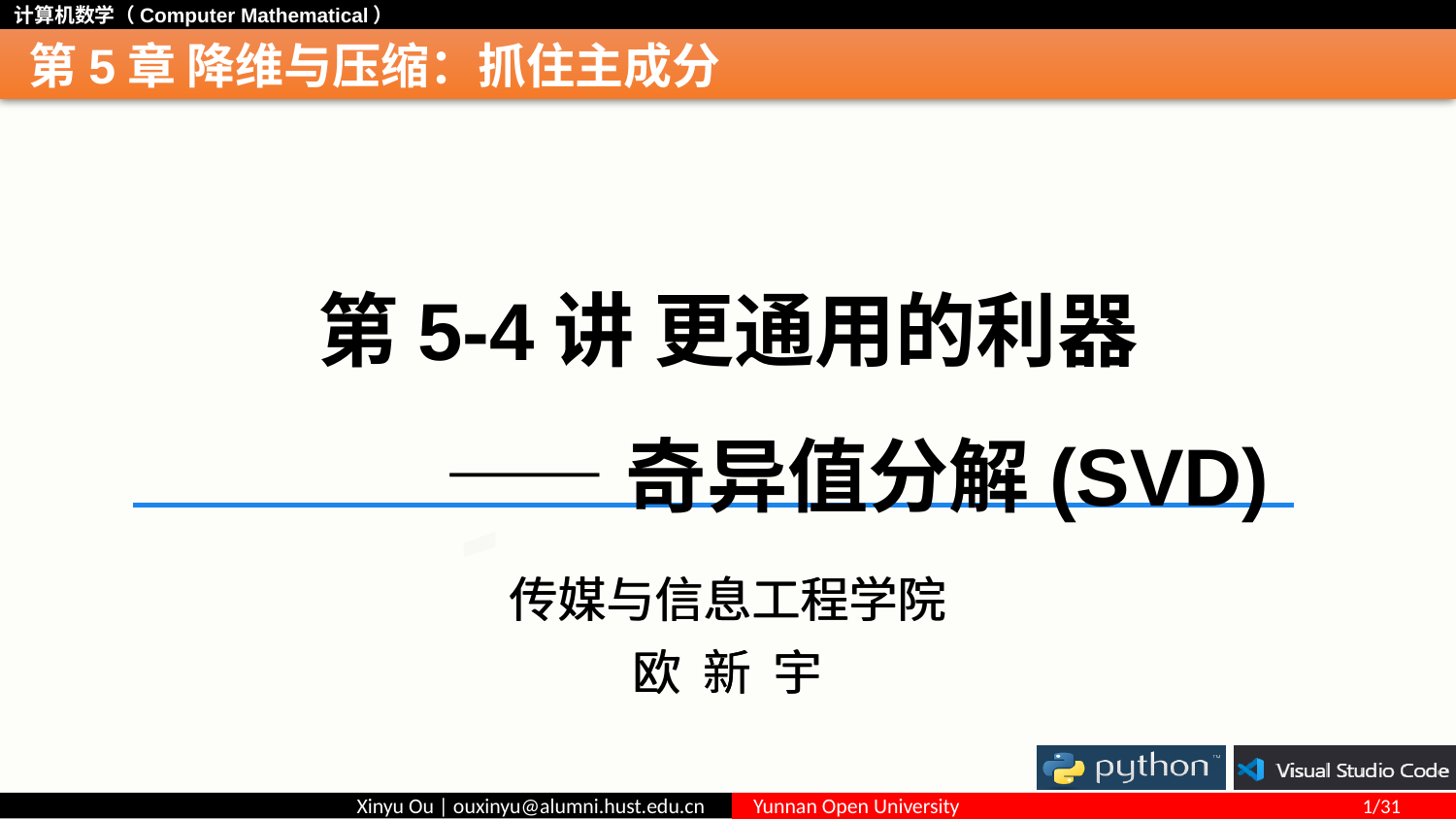

# 第5章 降维与压缩：抓住主成分
第5-4讲 更通用的利器
              ——奇异值分解(SVD)

传媒与信息工程学院
欧  新  宇